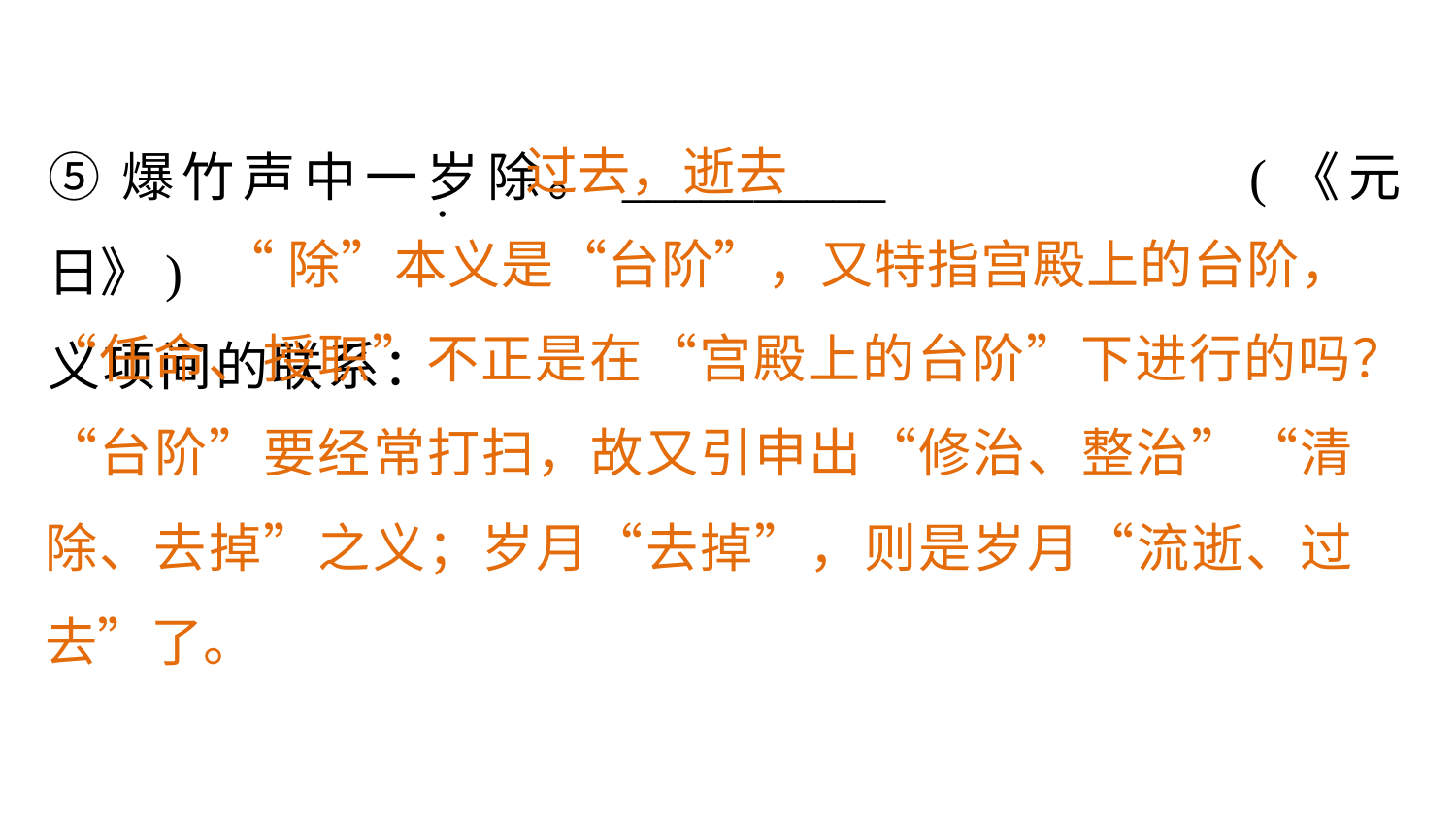

过去，逝去
⑤爆竹声中一岁除。__________		     (《元日》)
义项间的联系：
.
              “除”本义是“台阶”，又特指宫殿上的台阶，“任命、授职”不正是在“宫殿上的台阶”下进行的吗？“台阶”要经常打扫，故又引申出“修治、整治”“清除、去掉”之义；岁月“去掉”，则是岁月“流逝、过去”了。